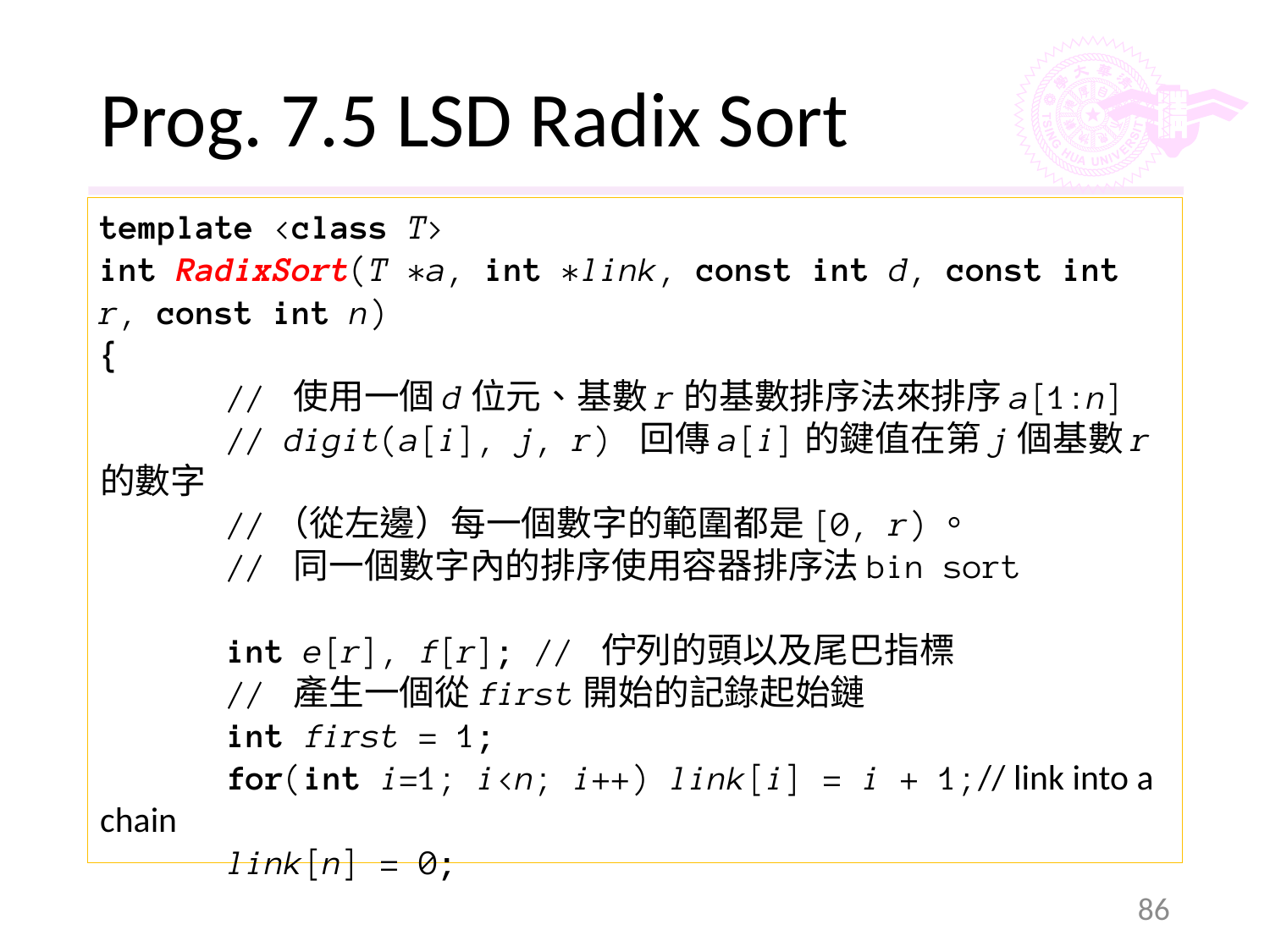

# Prog. 7.5 LSD Radix Sort
template <class T>
int RadixSort(T *a, int *link, const int d, const int r, const int n)
{
	// 使用一個d位元、基數r的基數排序法來排序a[1:n]
 	// digit(a[i], j, r) 回傳a[i]的鍵值在第j個基數r的數字
	//（從左邊）每一個數字的範圍都是[0, r)。
 	// 同一個數字內的排序使用容器排序法bin sort

	int e[r], f[r]; // 佇列的頭以及尾巴指標
	// 產生一個從first開始的記錄起始鏈
	int first = 1;
	for(int i=1; i<n; i++) link[i] = i + 1;// link into a chain
	link[n] = 0;

86